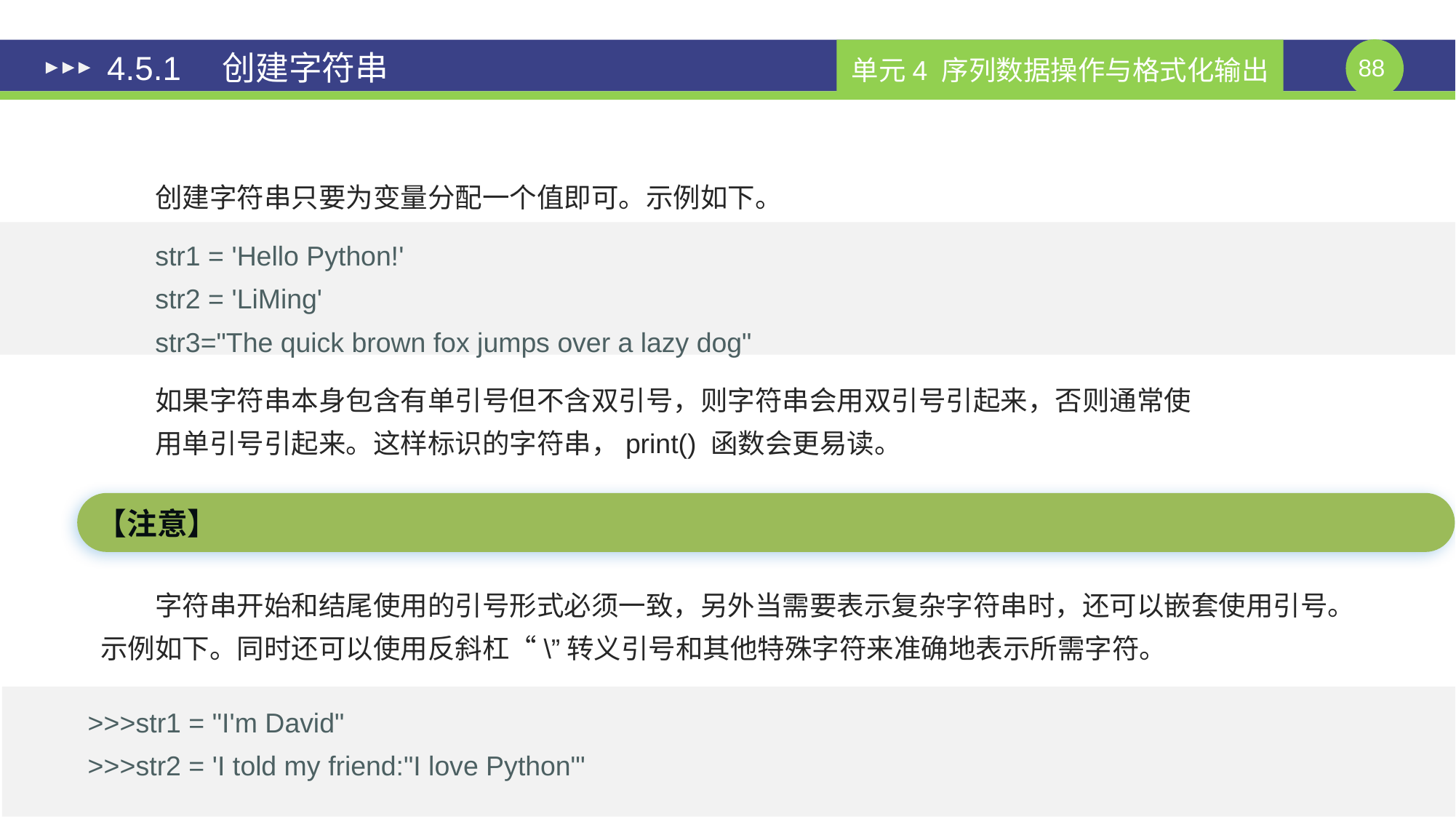

# 4.5.1　创建字符串
创建字符串只要为变量分配一个值即可。示例如下。

str1 = 'Hello Python!'
str2 = 'LiMing'
str3="The quick brown fox jumps over a lazy dog"

如果字符串本身包含有单引号但不含双引号，则字符串会用双引号引起来，否则通常使
用单引号引起来。这样标识的字符串，print() 函数会更易读。

【注意】
字符串开始和结尾使用的引号形式必须一致，另外当需要表示复杂字符串时，还可以嵌套使用引号。示例如下。同时还可以使用反斜杠“\”转义引号和其他特殊字符来准确地表示所需字符。

>>>str1 = "I'm David"
>>>str2 = 'I told my friend:"I love Python"'